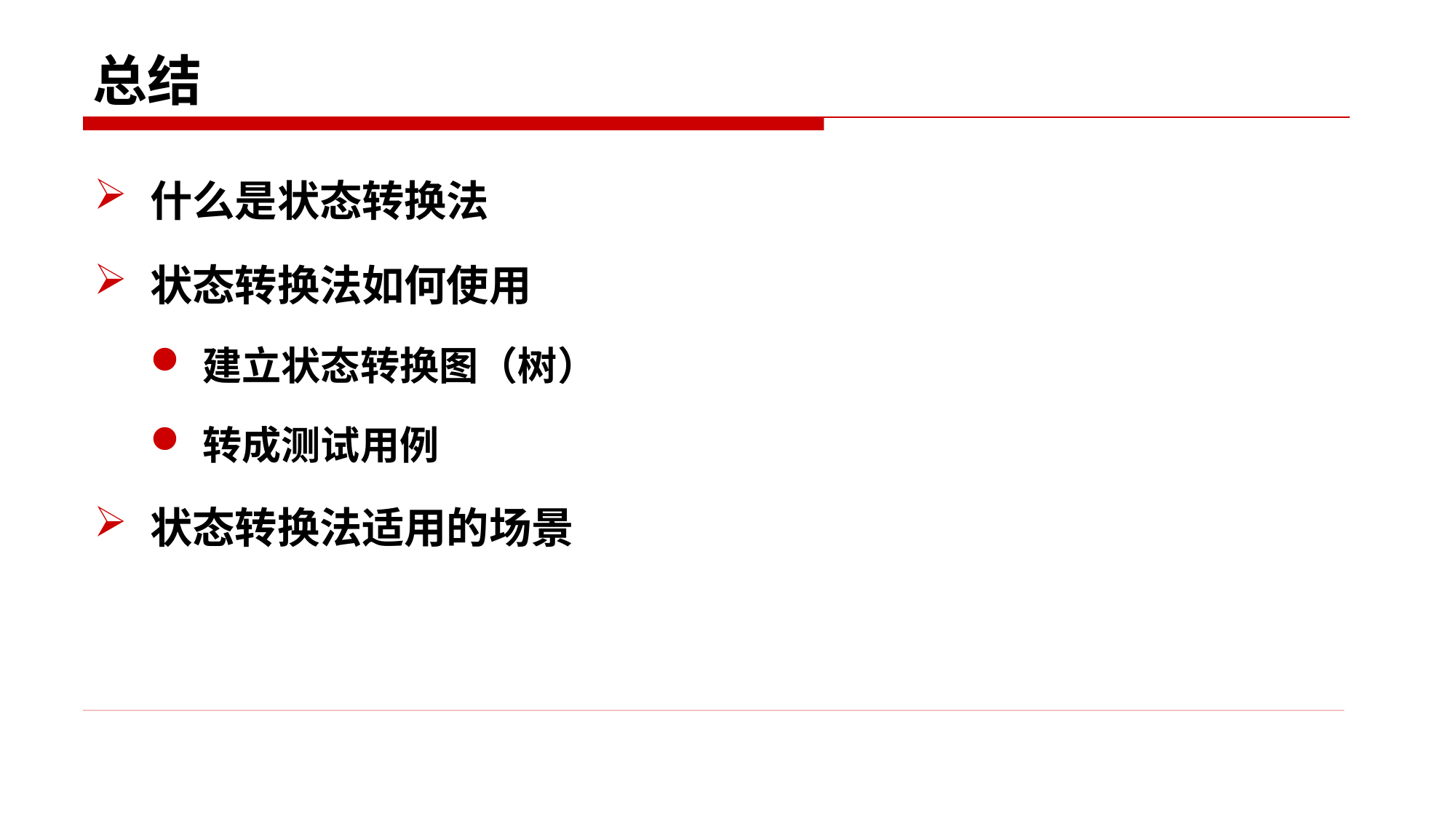

# 总结
什么是状态转换法
状态转换法如何使用
建立状态转换图（树）
转成测试用例
状态转换法适用的场景